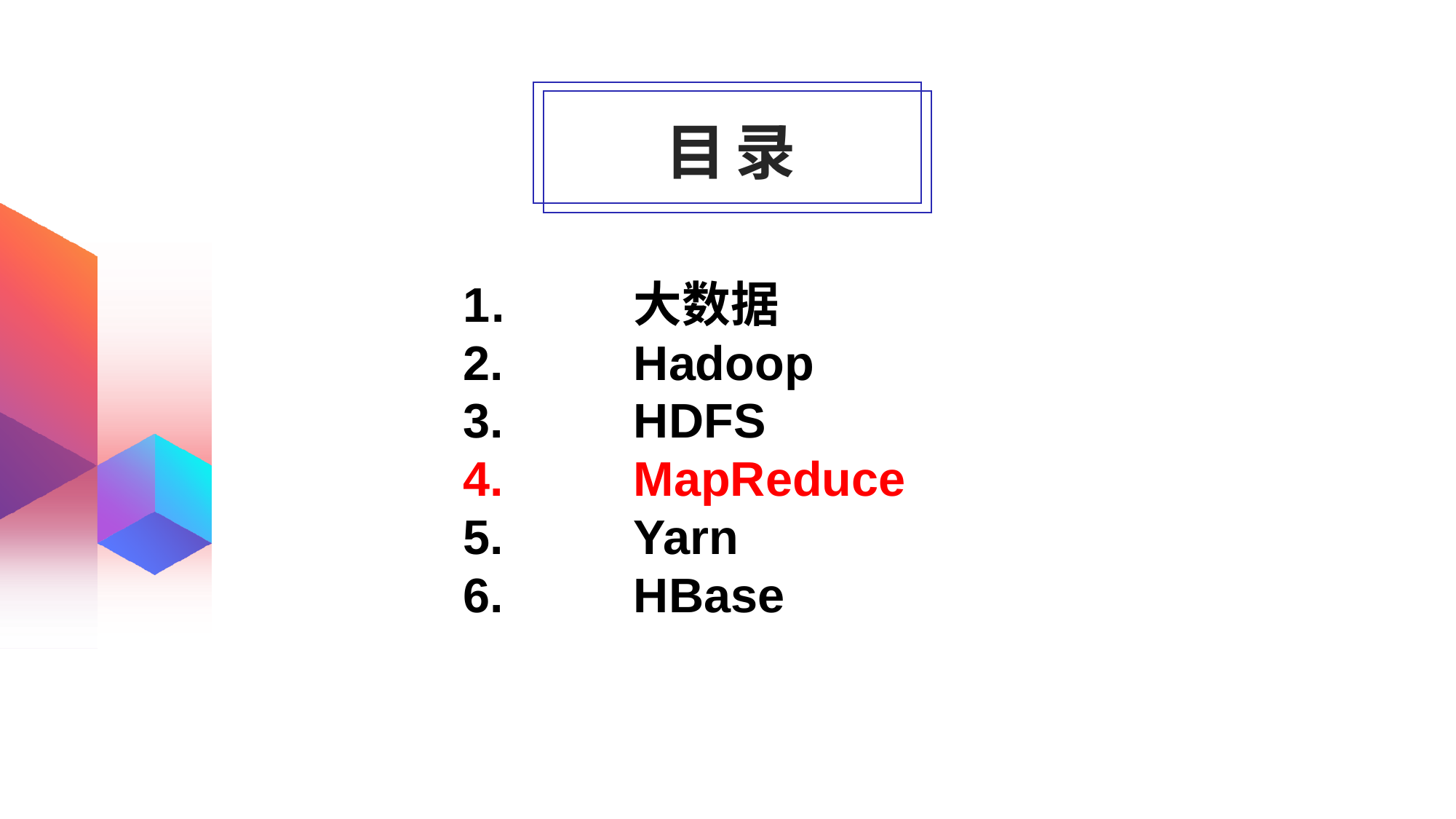

目录
	大数据
	Hadoop
	HDFS
	MapReduce
	Yarn
	HBase